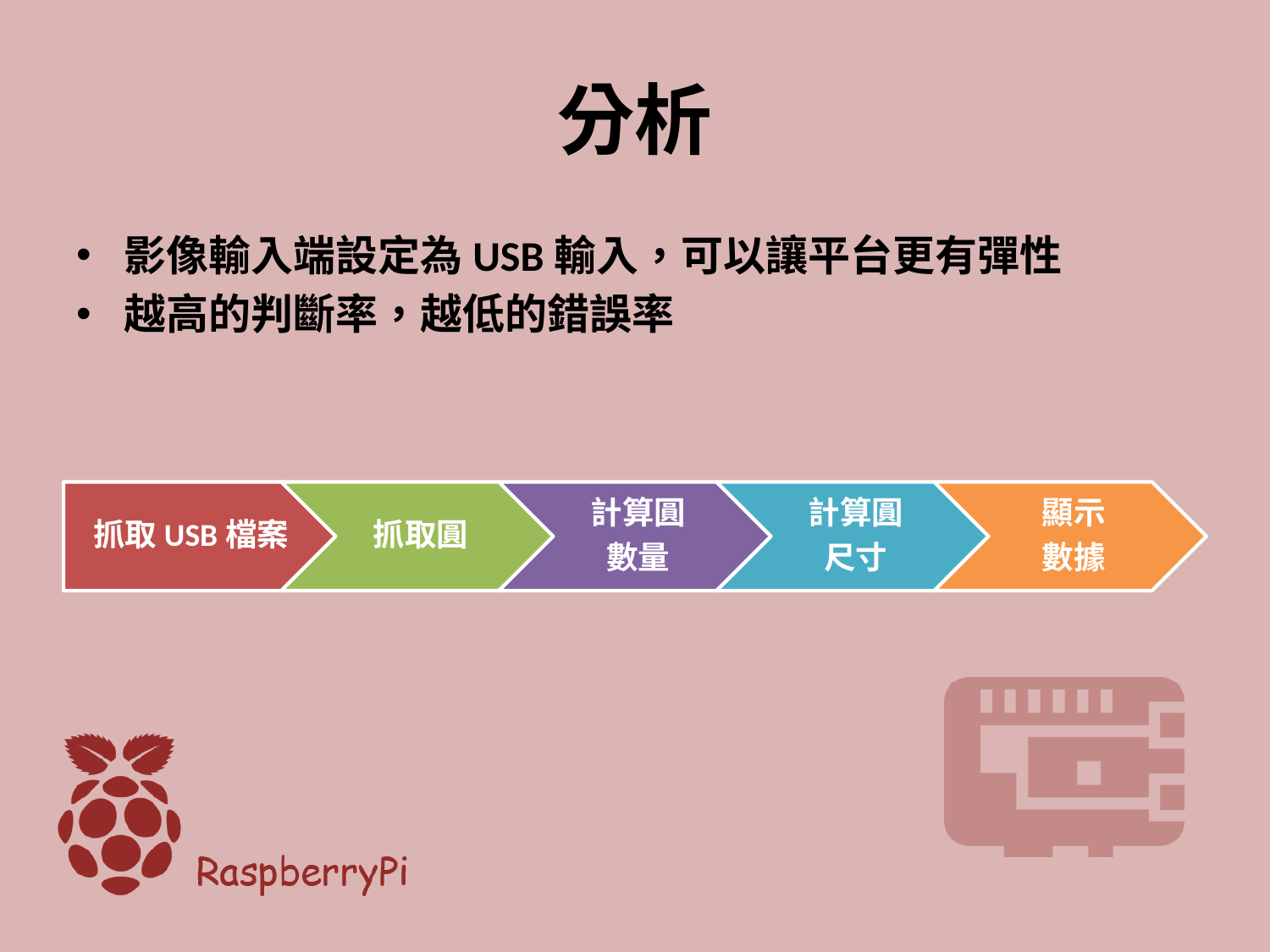

# 分析
影像輸入端設定為USB輸入，可以讓平台更有彈性
越高的判斷率，越低的錯誤率

抓取USB檔案
抓取圓
計算圓
數量
計算圓
尺寸
顯示
數據